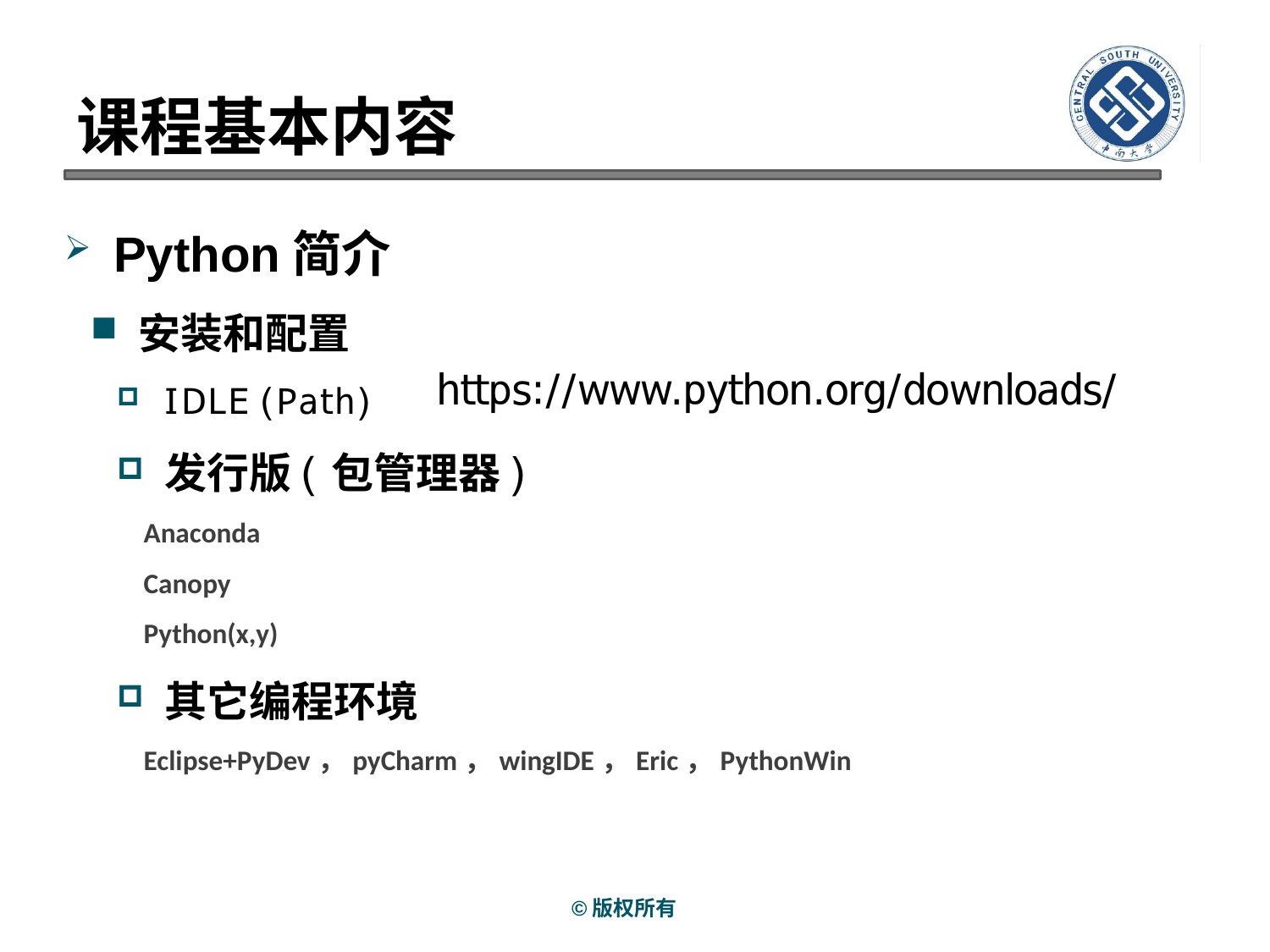

# 课程基本内容
Python简介
安装和配置
IDLE (Path)
发行版(包管理器)
Anaconda
Canopy
Python(x,y)
其它编程环境
Eclipse+PyDev，pyCharm，wingIDE，Eric，PythonWin

https://www.python.org/downloads/